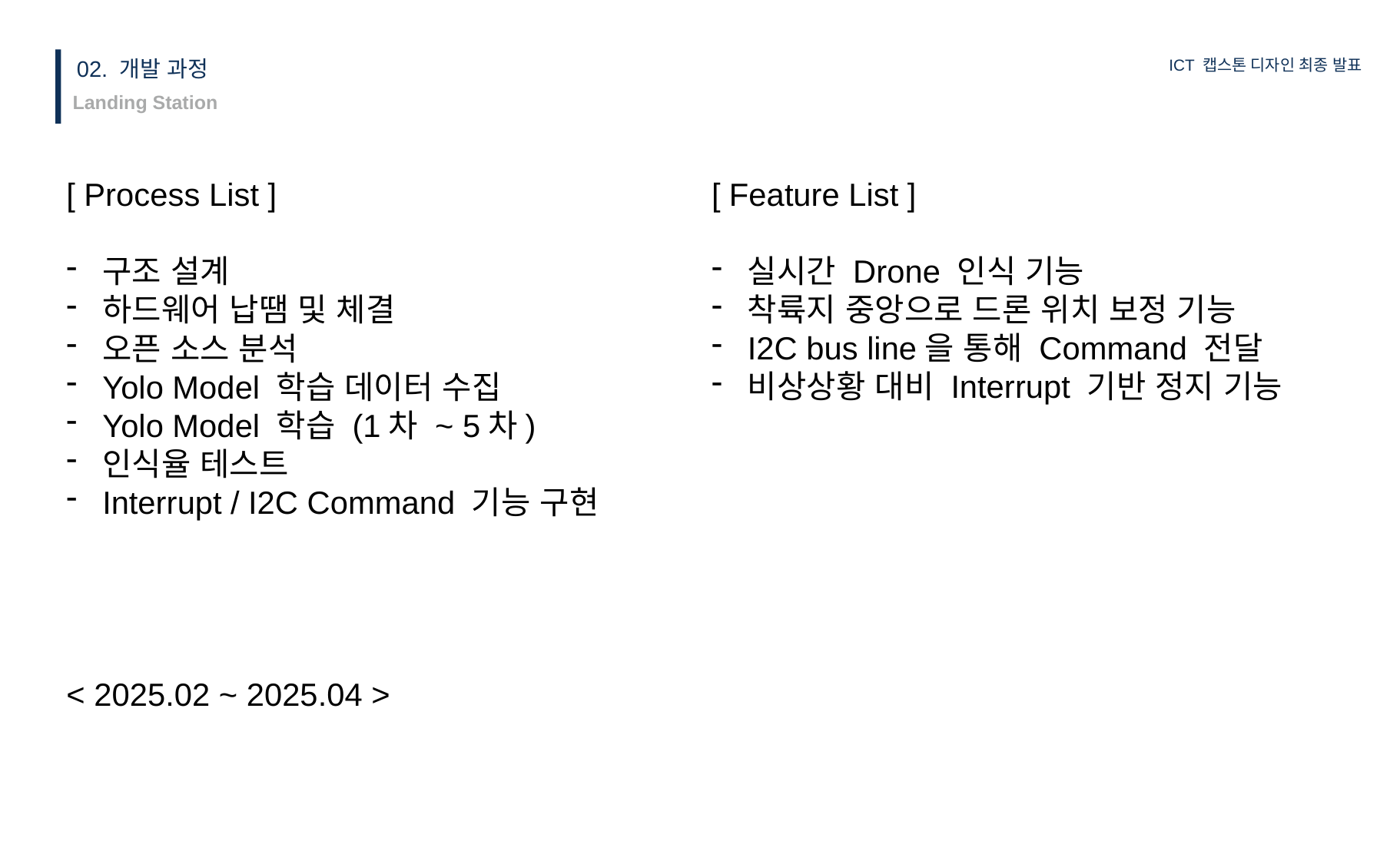

02. 개발 과정
ICT 캡스톤 디자인 최종 발표
Landing Station
[ Process List ]

구조 설계
하드웨어 납땜 및 체결
오픈 소스 분석
Yolo Model 학습 데이터 수집
Yolo Model 학습 (1차 ~ 5차)
인식율 테스트
Interrupt / I2C Command 기능 구현

< 2025.02 ~ 2025.04 >

[ Feature List ]

실시간 Drone 인식 기능
착륙지 중앙으로 드론 위치 보정 기능
I2C bus line을 통해 Command 전달
비상상황 대비 Interrupt 기반 정지 기능